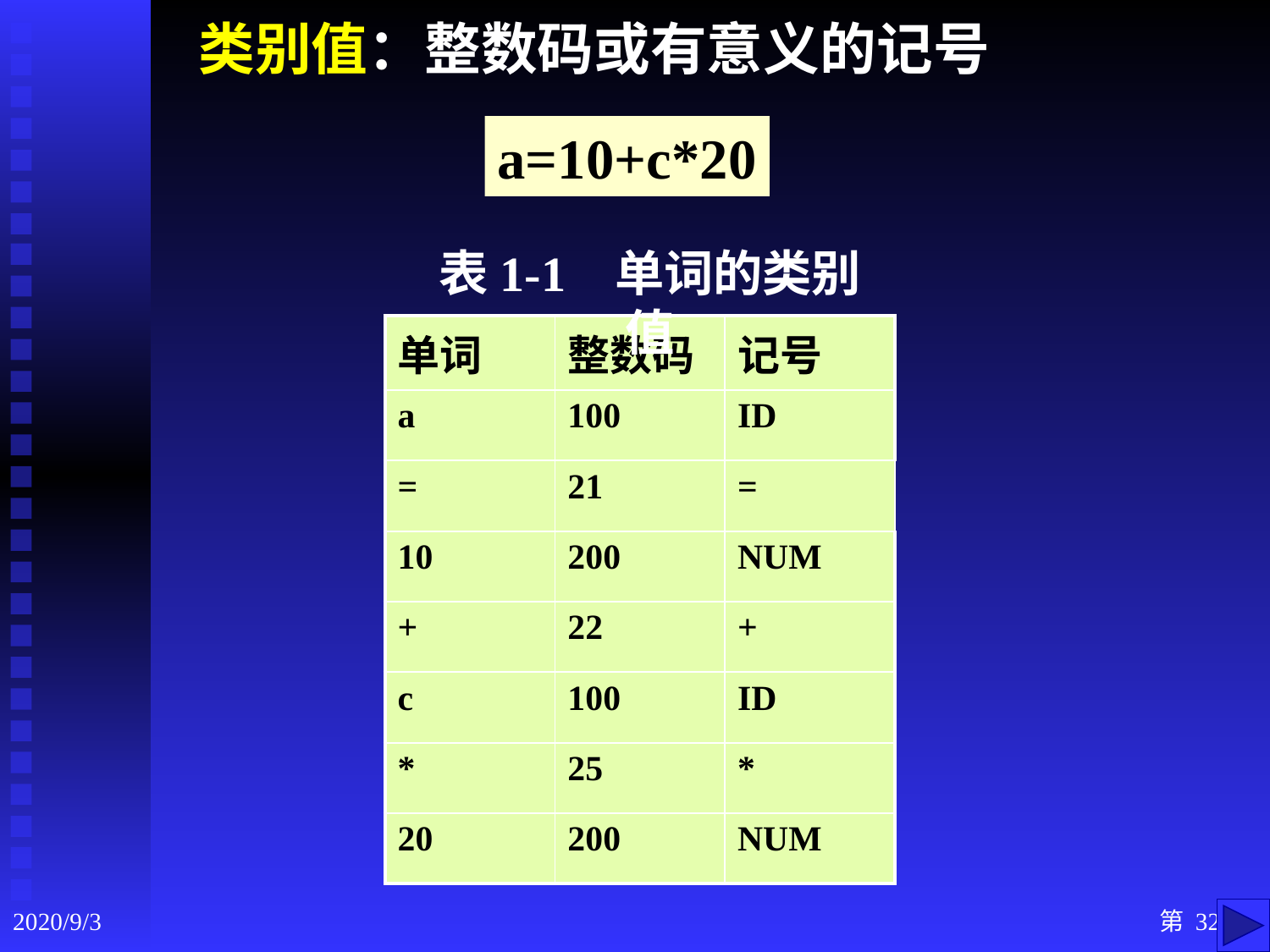

类别值：整数码或有意义的记号
a=10+c*20
表1-1   单词的类别值
| 单词 | 整数码 | 记号 |
| --- | --- | --- |
| a | 100 | ID |
| = | 21 | = |
| 10 | 200 | NUM |
| + | 22 | + |
| c | 100 | ID |
| \* | 25 | \* |
| 20 | 200 | NUM |
2020/9/3
第 32 页